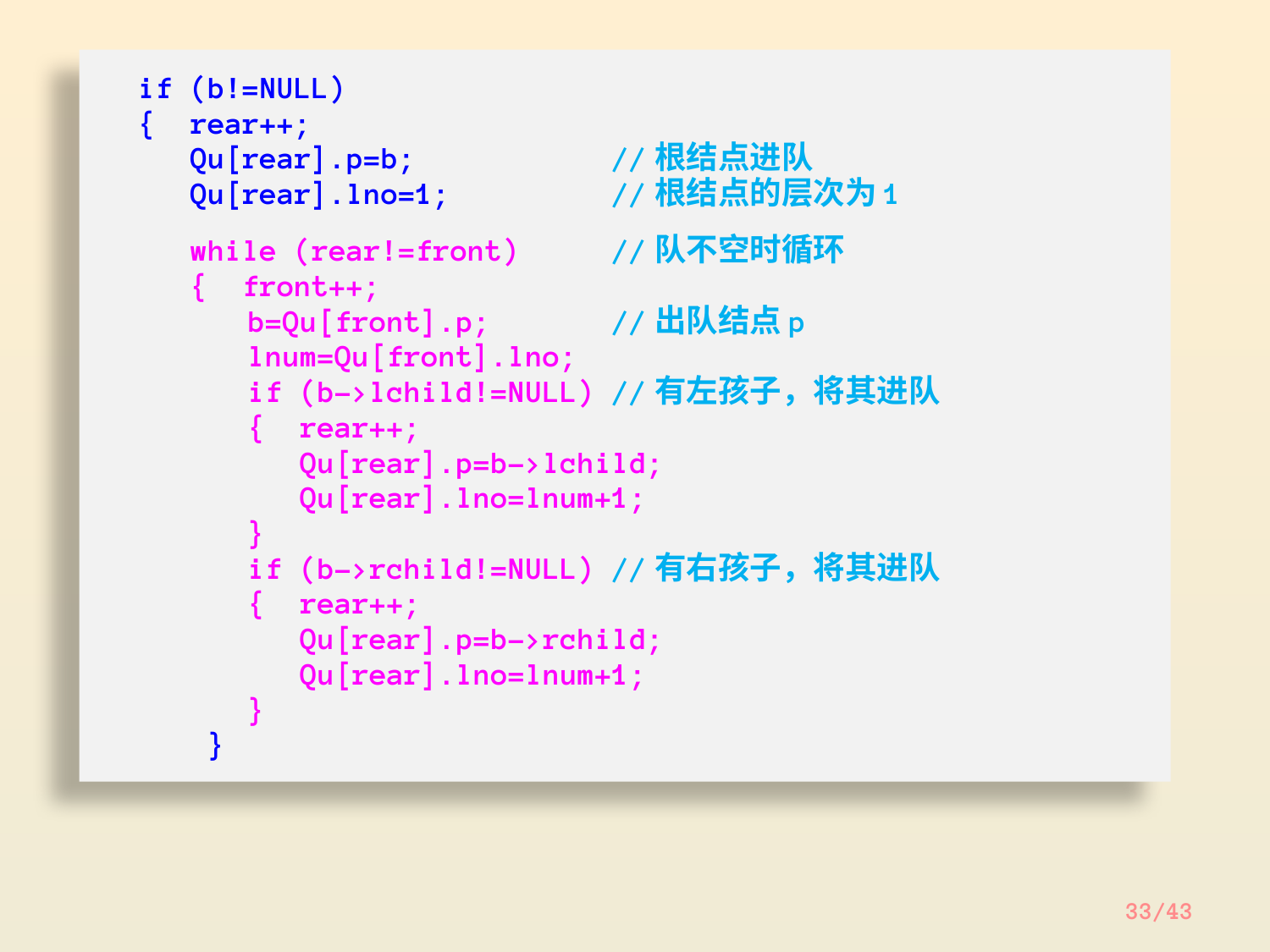

if (b!=NULL)
  {  rear++;
     Qu[rear].p=b;		//根结点进队
     Qu[rear].lno=1;		//根结点的层次为1
     while (rear!=front)	//队不空时循环
     {  front++;
	 b=Qu[front].p;	//出队结点p
	 lnum=Qu[front].lno;
	 if (b->lchild!=NULL)	//有左孩子，将其进队
	 {  rear++;
	    Qu[rear].p=b->lchild;
	    Qu[rear].lno=lnum+1;
	 }
	 if (b->rchild!=NULL)	//有右孩子，将其进队
	 {  rear++;
	    Qu[rear].p=b->rchild;
	    Qu[rear].lno=lnum+1;
	 }
      }
33/43